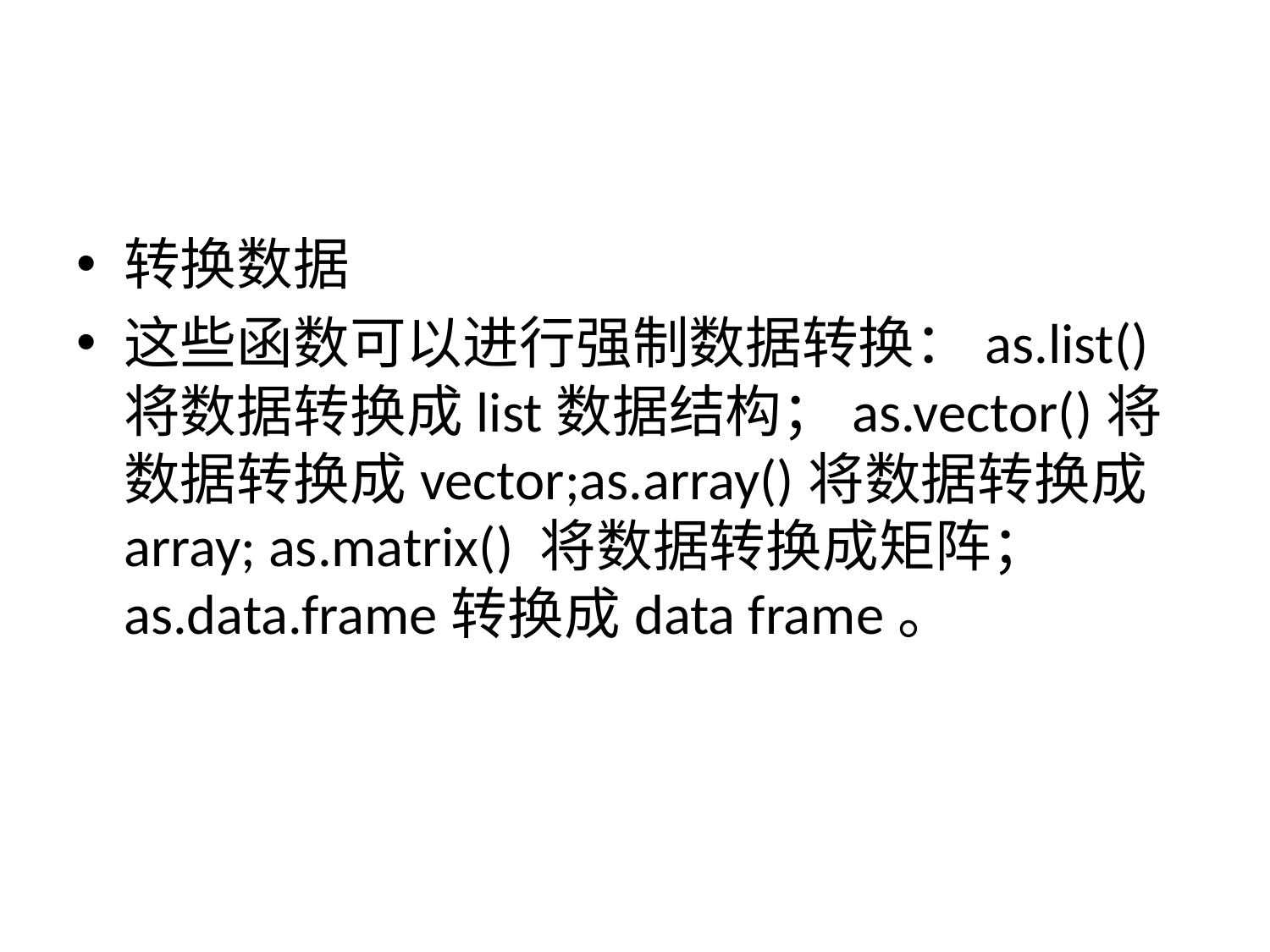

#
转换数据
这些函数可以进行强制数据转换：as.list()将数据转换成list数据结构；as.vector()将数据转换成vector;as.array()将数据转换成array; as.matrix() 将数据转换成矩阵； as.data.frame转换成data frame。